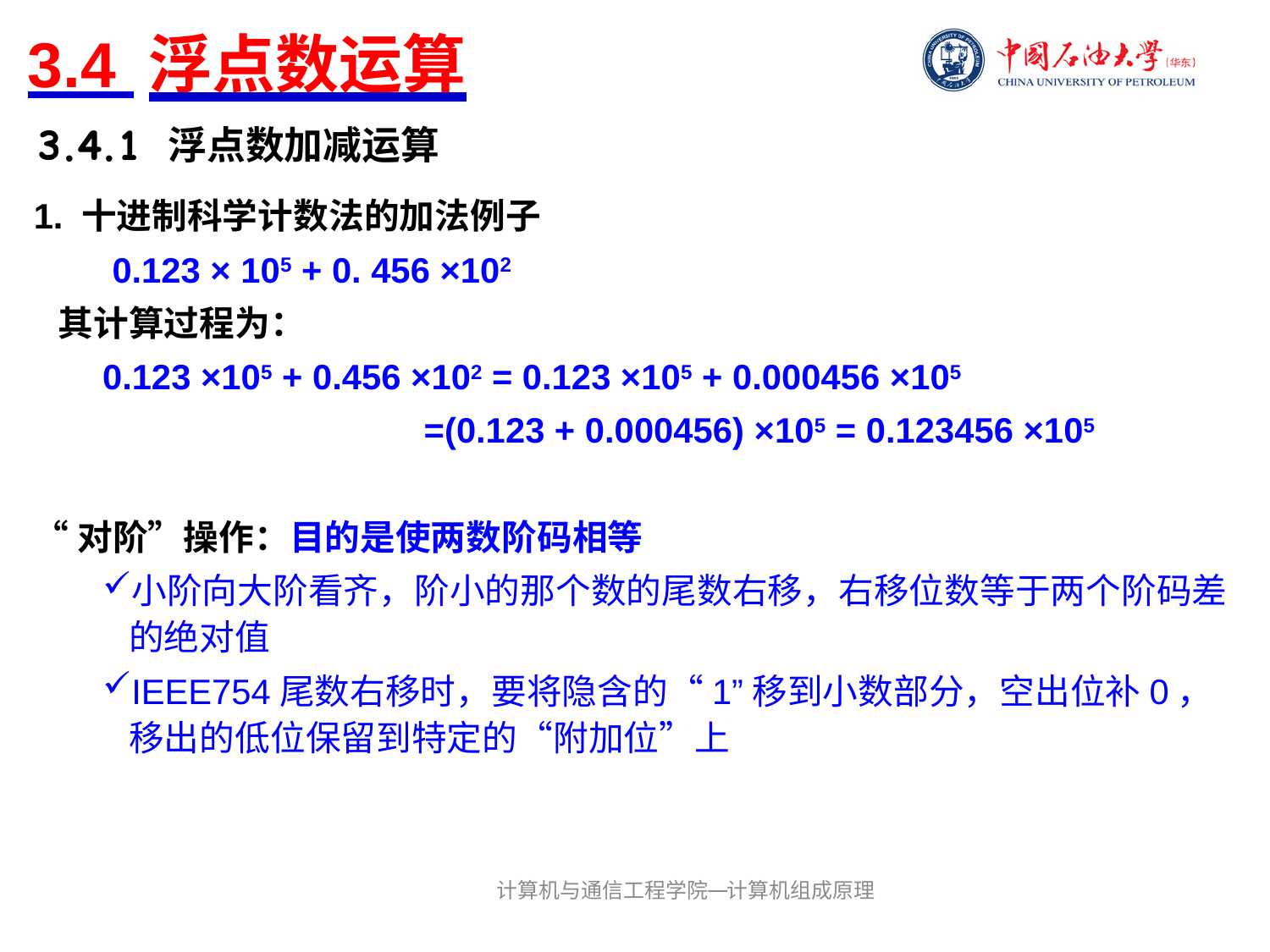

# 3.4 浮点数运算
3.4.1 浮点数加减运算
1. 十进制科学计数法的加法例子
 0.123 × 105 + 0. 456 ×102
  其计算过程为：
0.123 ×105 + 0.456 ×102 = 0.123 ×105 + 0.000456 ×105
                                 =(0.123 + 0.000456) ×105 = 0.123456 ×105

“对阶”操作：目的是使两数阶码相等
小阶向大阶看齐，阶小的那个数的尾数右移，右移位数等于两个阶码差的绝对值
IEEE754尾数右移时，要将隐含的“1”移到小数部分，空出位补0，移出的低位保留到特定的“附加位”上

82
计算机与通信工程学院—计算机组成原理